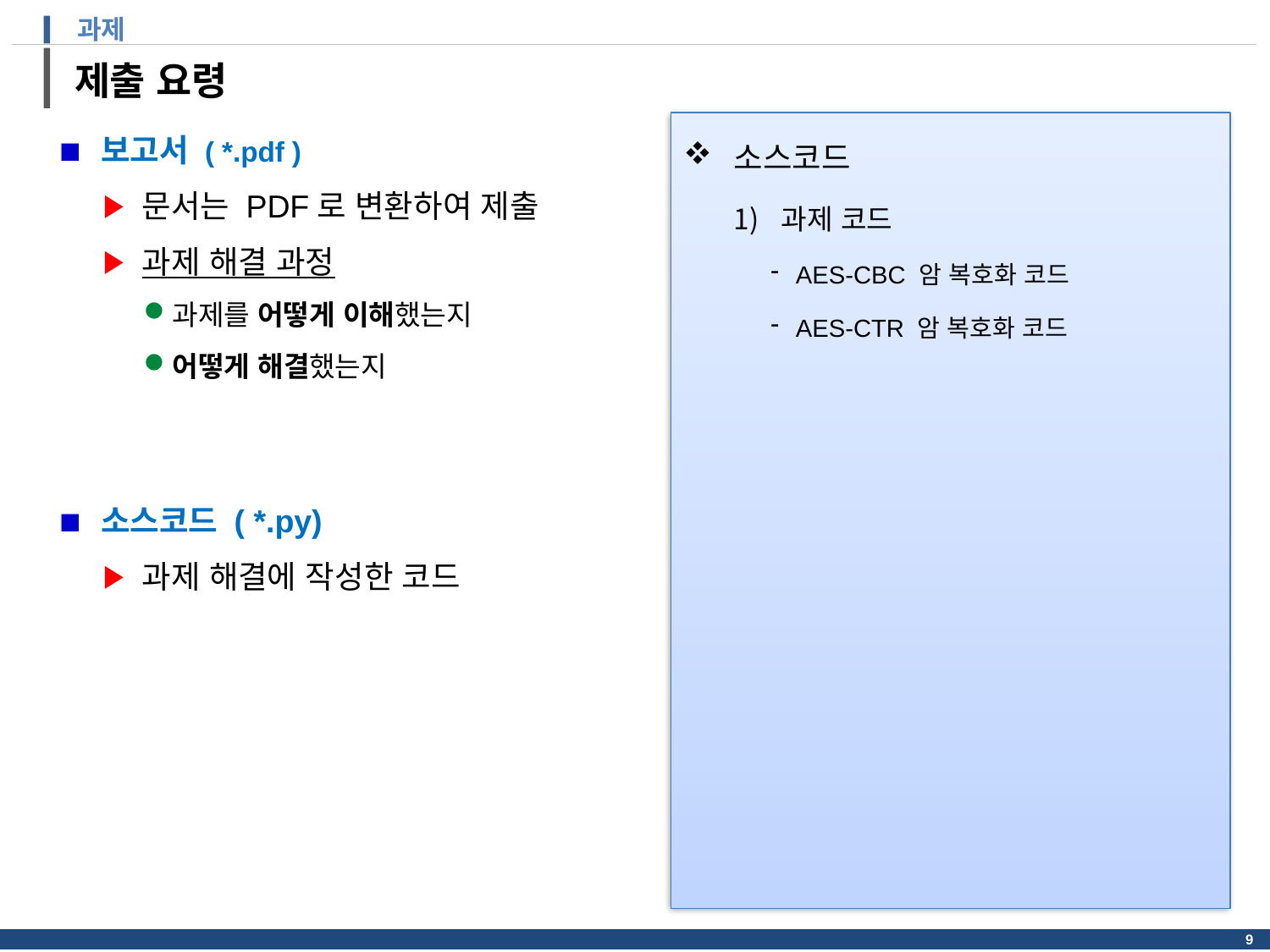

과제
# 제출 요령
소스코드
과제 코드
AES-CBC 암 복호화 코드
AES-CTR 암 복호화 코드
보고서 ( *.pdf )
문서는 PDF로 변환하여 제출
과제 해결 과정
과제를 어떻게 이해했는지
어떻게 해결했는지

소스코드 ( *.py)
과제 해결에 작성한 코드